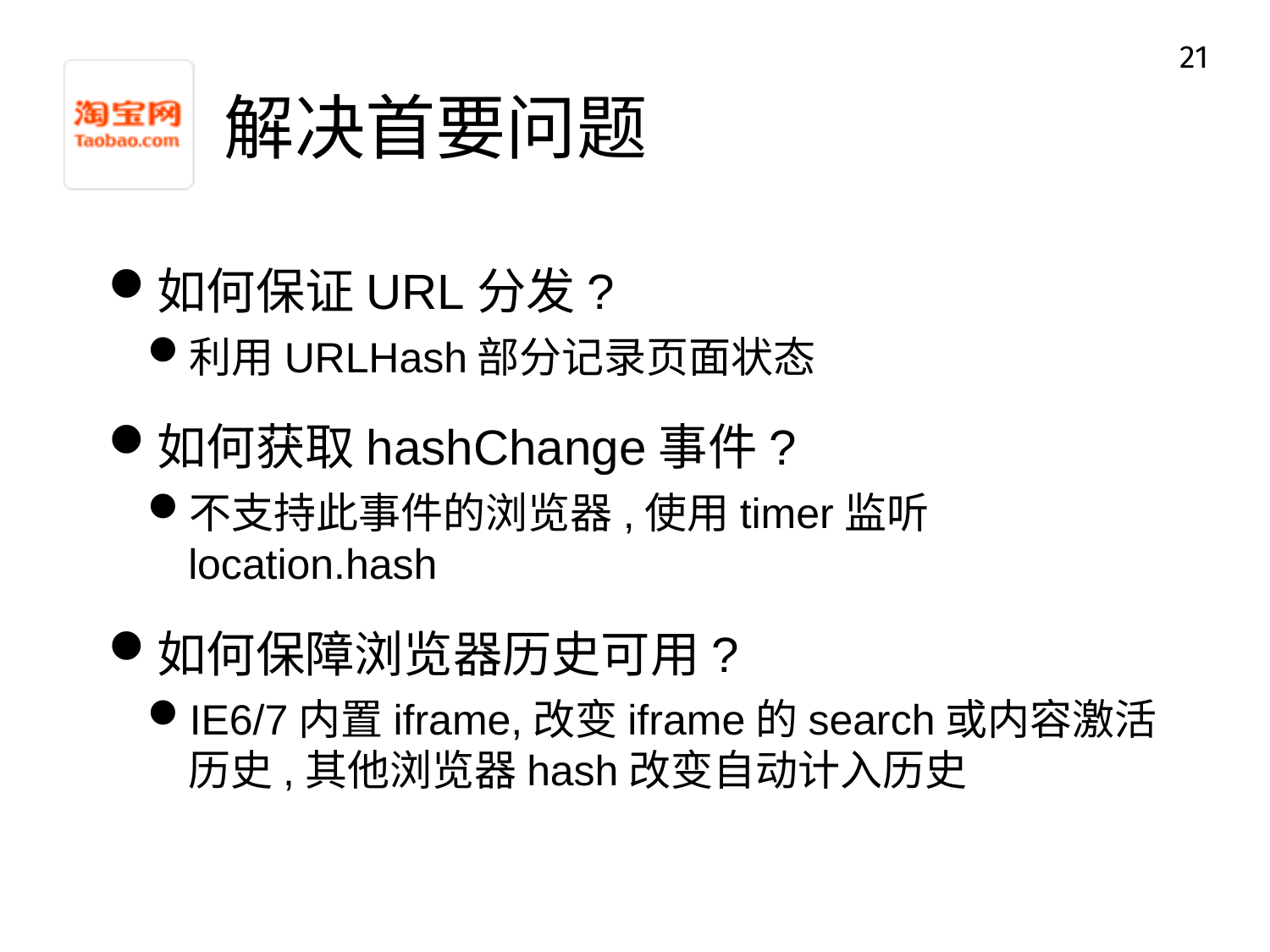

21
# 解决首要问题
如何保证URL分发?
利用URLHash部分记录页面状态
如何获取hashChange事件?
不支持此事件的浏览器,使用timer监听location.hash
如何保障浏览器历史可用?
IE6/7内置iframe,改变iframe的search或内容激活历史,其他浏览器hash改变自动计入历史